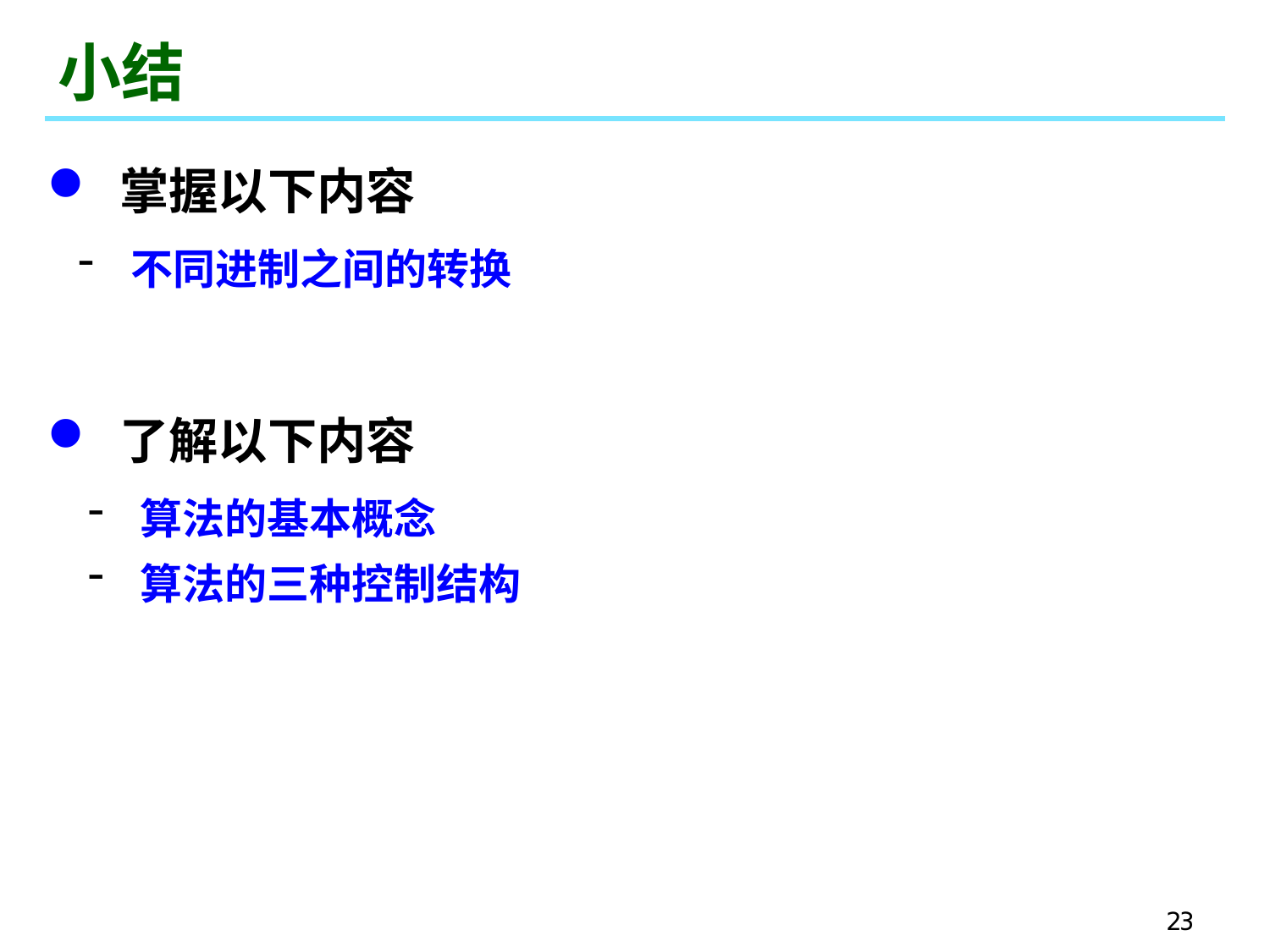

# 小结
 掌握以下内容
 不同进制之间的转换
 了解以下内容
 算法的基本概念
 算法的三种控制结构
23